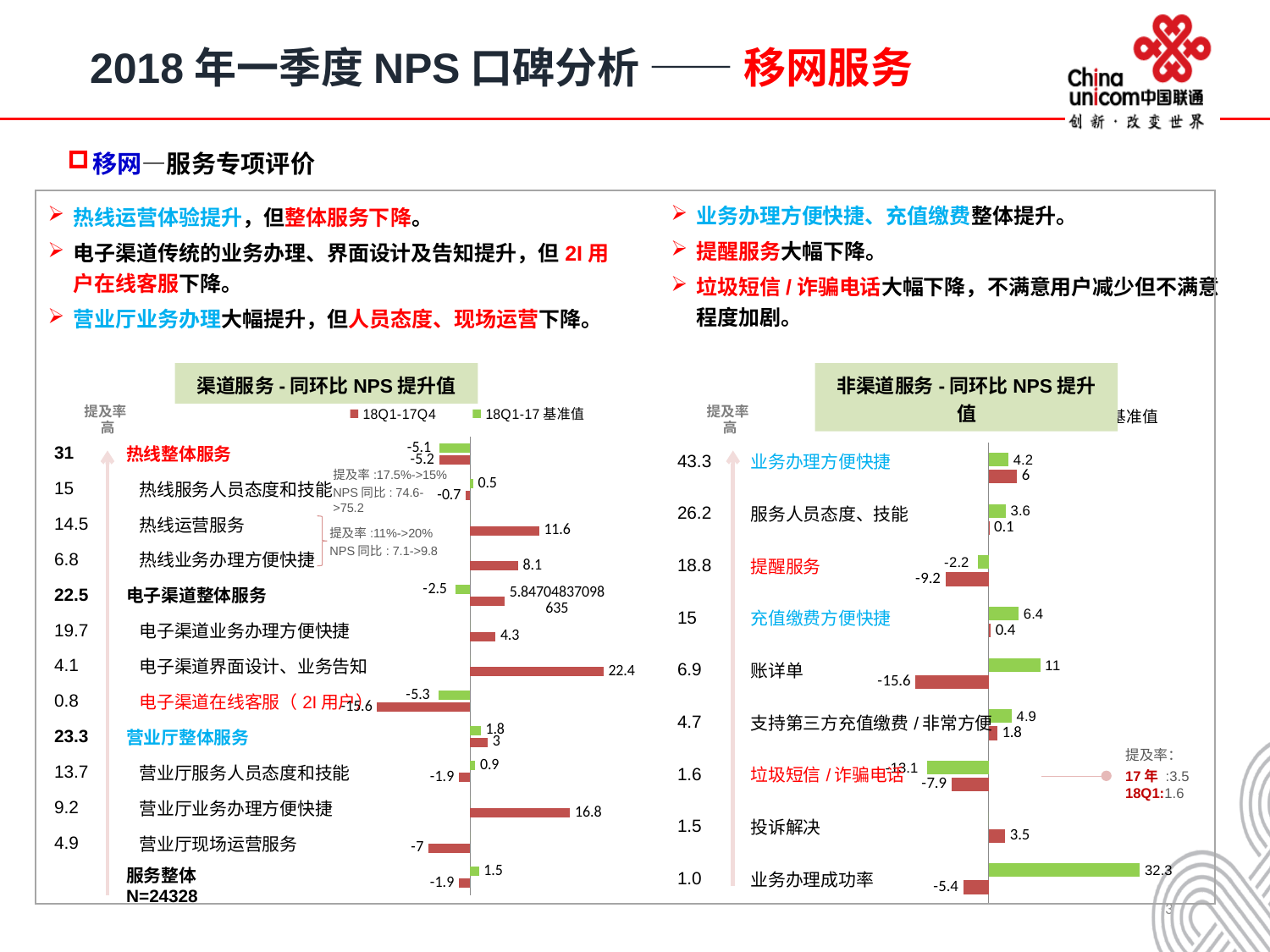

2018年一季度NPS口碑分析 —— 移网服务
移网—服务专项评价

业务办理方便快捷、充值缴费整体提升。
提醒服务大幅下降。
垃圾短信/诈骗电话大幅下降，不满意用户减少但不满意程度加剧。
热线运营体验提升，但整体服务下降。
电子渠道传统的业务办理、界面设计及告知提升，但2I用户在线客服下降。
营业厅业务办理大幅提升，但人员态度、现场运营下降。
渠道服务-同环比NPS提升值
非渠道服务-同环比NPS提升值

### Chart

| Category | 18Q1-17基准值 | 18Q1-17Q4 |
|---|---|---|
| 热线整体服务 | -5.095862572417485 | -5.2 |
| 热线服务人员态度和技能 | 0.5420941646656415 | -0.7000000000000003 |
| 10010热线运营服务 | 0.0 | 11.6 |
| 10010热线业务办理方便快捷 | 0.0 | 8.1 |
| *电子渠道整体服务 | -2.4697625207760936 | 5.847048370986347 |
| 电子渠道业务办理方便快捷 | 0.0 | 4.3 |
| 电子渠道界面设计、业务告知 | 0.0 | 22.4 |
| 电子渠道在线客服（2I用户） | -5.3 | -15.6 |
| 营业厅整体服务 | 1.8 | 3.0 |
| 营业厅服务人员态度和技能 | 0.9 | -1.9000000000000001 |
| 营业厅业务办理方便快捷 | 0.0 | 16.8 |
| 营业厅现场运营服务 | 0.0 | -7.0 |
| 整体服务 | 1.5 | -1.9000000000000001 |

### Chart

| Category | 18Q1-17基准值 | 18Q1-17Q4 |
|---|---|---|
| 业务办理方便快捷 | 4.2 | 6.0 |
| 服务人员态度、技能 | 3.6261491904071605 | 0.1 |
| 提醒服务 | -2.242767183351658 | -9.200000000000001 |
| 充值缴费方便快捷 | 6.399812378187047 | 0.4 |
| 账详单 | 11.01142745537083 | -15.601341491392166 |
| 支持第三方充值缴费或第三方充值缴费使用非常方便 | 4.8950287072640775 | 1.8 |
| 信息安全 | -13.079817375477436 | -7.9 |
| 投诉解决 | 0.0 | 3.5 |
| 业务办理成功率 | 32.28793812070845 | -5.4 |
提及率
高
提及率
高
| 43.3 | 业务办理方便快捷 |
| --- | --- |
| 26.2 | 服务人员态度、技能 |
| 18.8 | 提醒服务 |
| 15 | 充值缴费方便快捷 |
| 6.9 | 账详单 |
| 4.7 | 支持第三方充值缴费/非常方便 |
| 1.6 | 垃圾短信/诈骗电话 |
| 1.5 | 投诉解决 |
| 1.0 | 业务办理成功率 |
| 31 | 热线整体服务 |  |
| --- | --- | --- |
| 15 | 热线服务人员态度和技能 |  |
| 14.5 | 热线运营服务 |  |
| 6.8 | 热线业务办理方便快捷 |  |
| 22.5 | 电子渠道整体服务 |  |
| 19.7 | 电子渠道业务办理方便快捷 |  |
| 4.1 | 电子渠道界面设计、业务告知 |  |
| 0.8 | 电子渠道在线客服（2I用户） |  |
| 23.3 | 营业厅整体服务 |  |
| 13.7 | 营业厅服务人员态度和技能 |  |
| 9.2 | 营业厅业务办理方便快捷 |  |
| 4.9 | 营业厅现场运营服务 |  |
|  | 服务整体 N=24328 |  |
| 提及率:17.5%->15% NPS同比: 74.6->75.2 |
| --- |
| 提及率:11%->20% NPS同比: 7.1->9.8 |
| --- |

| 提及率： 17年 :3.5 18Q1:1.6 |
| --- |